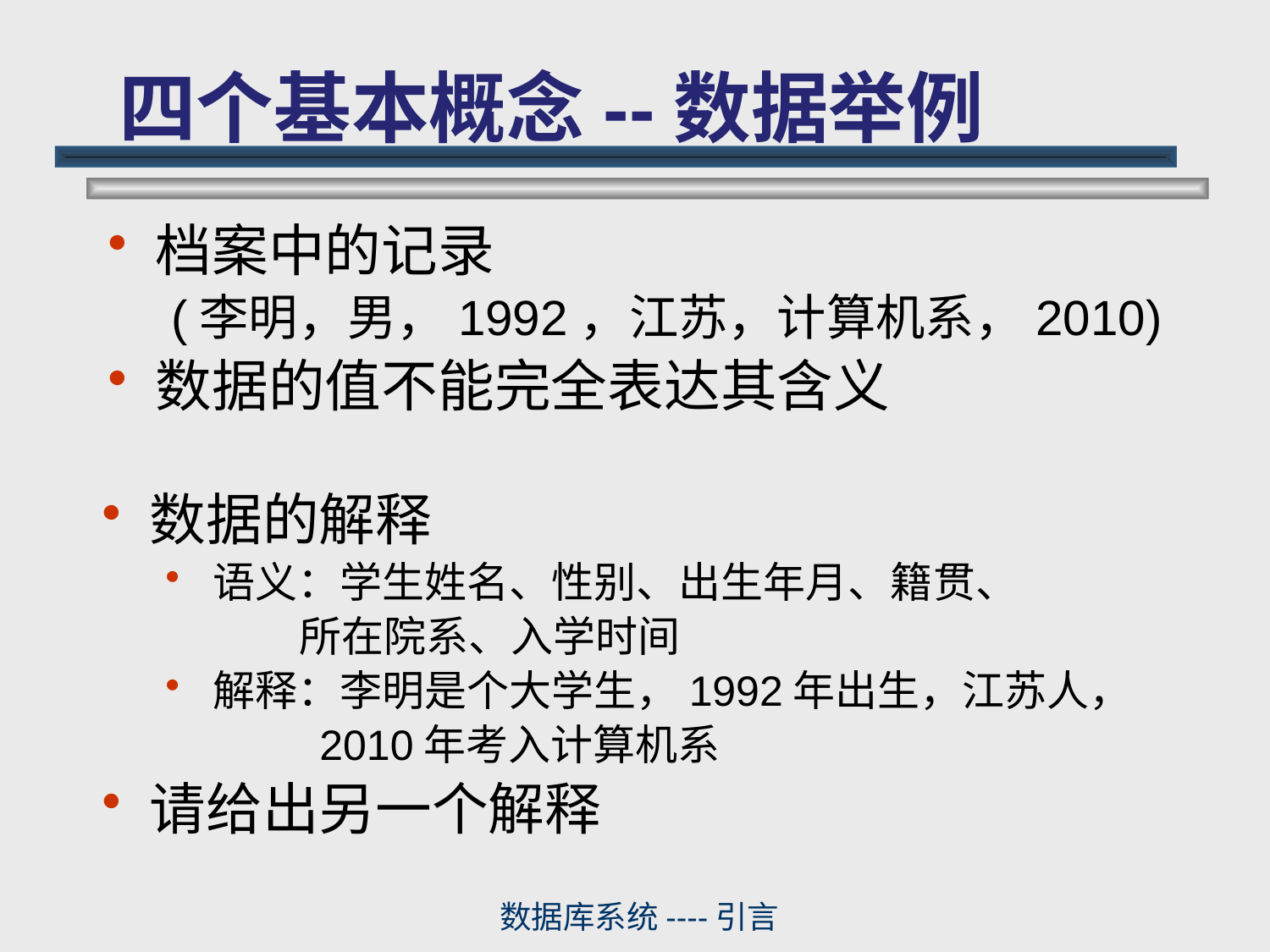

# 四个基本概念--数据举例
档案中的记录
(李明，男，1992，江苏，计算机系，2010)
数据的值不能完全表达其含义

数据的解释
语义：学生姓名、性别、出生年月、籍贯、
             所在院系、入学时间
解释：李明是个大学生，1992年出生，江苏人，
             2010年考入计算机系
请给出另一个解释
数据库系统----引言